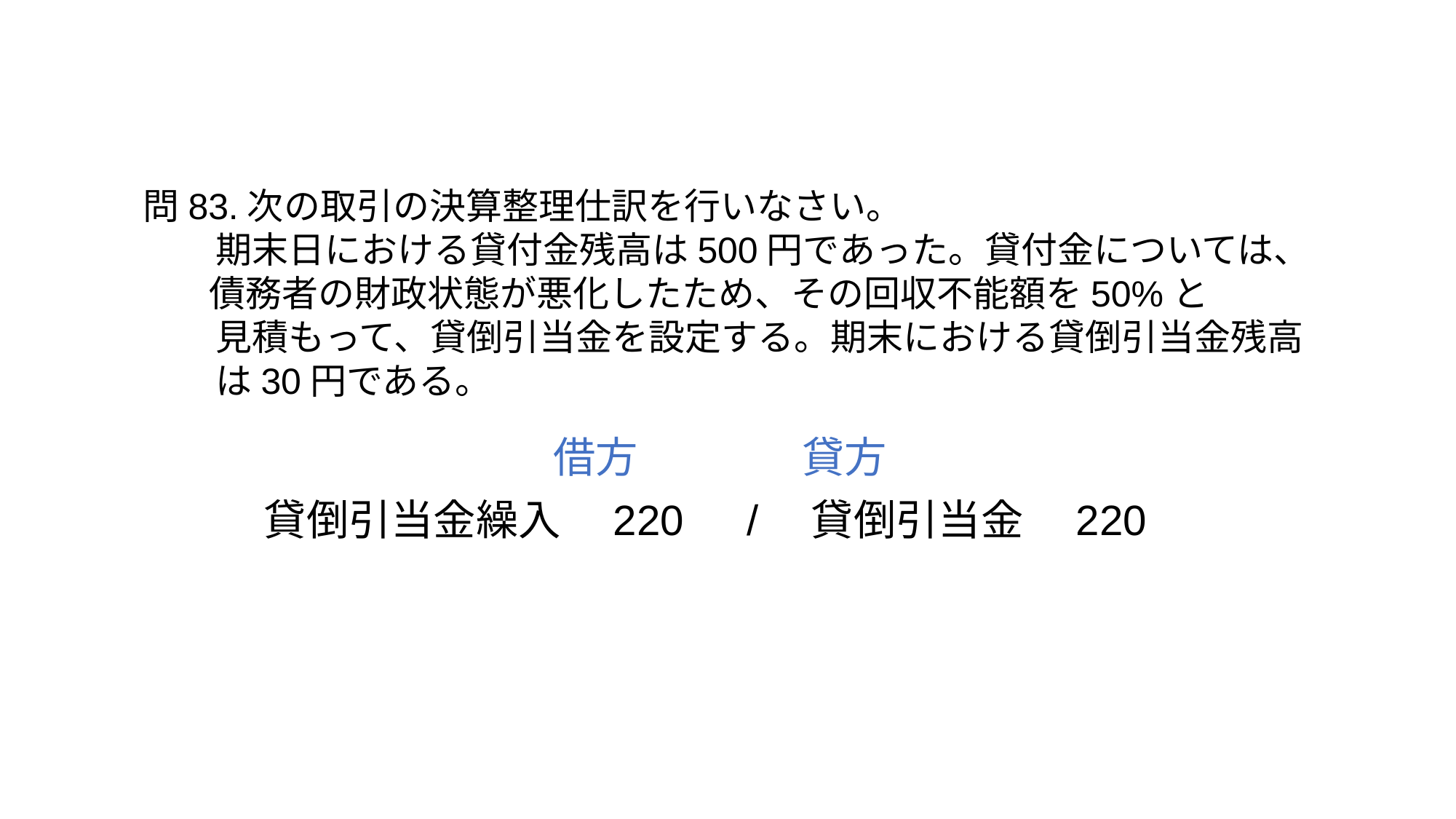

問83.次の取引の決算整理仕訳を行いなさい。
　　期末日における貸付金残高は500円であった。貸付金については、
       債務者の財政状態が悪化したため、その回収不能額を50%と
　　見積もって、貸倒引当金を設定する。期末における貸倒引当金残高
　　は30円である。
借方
貸方
貸倒引当金繰入　220　/　貸倒引当金　220